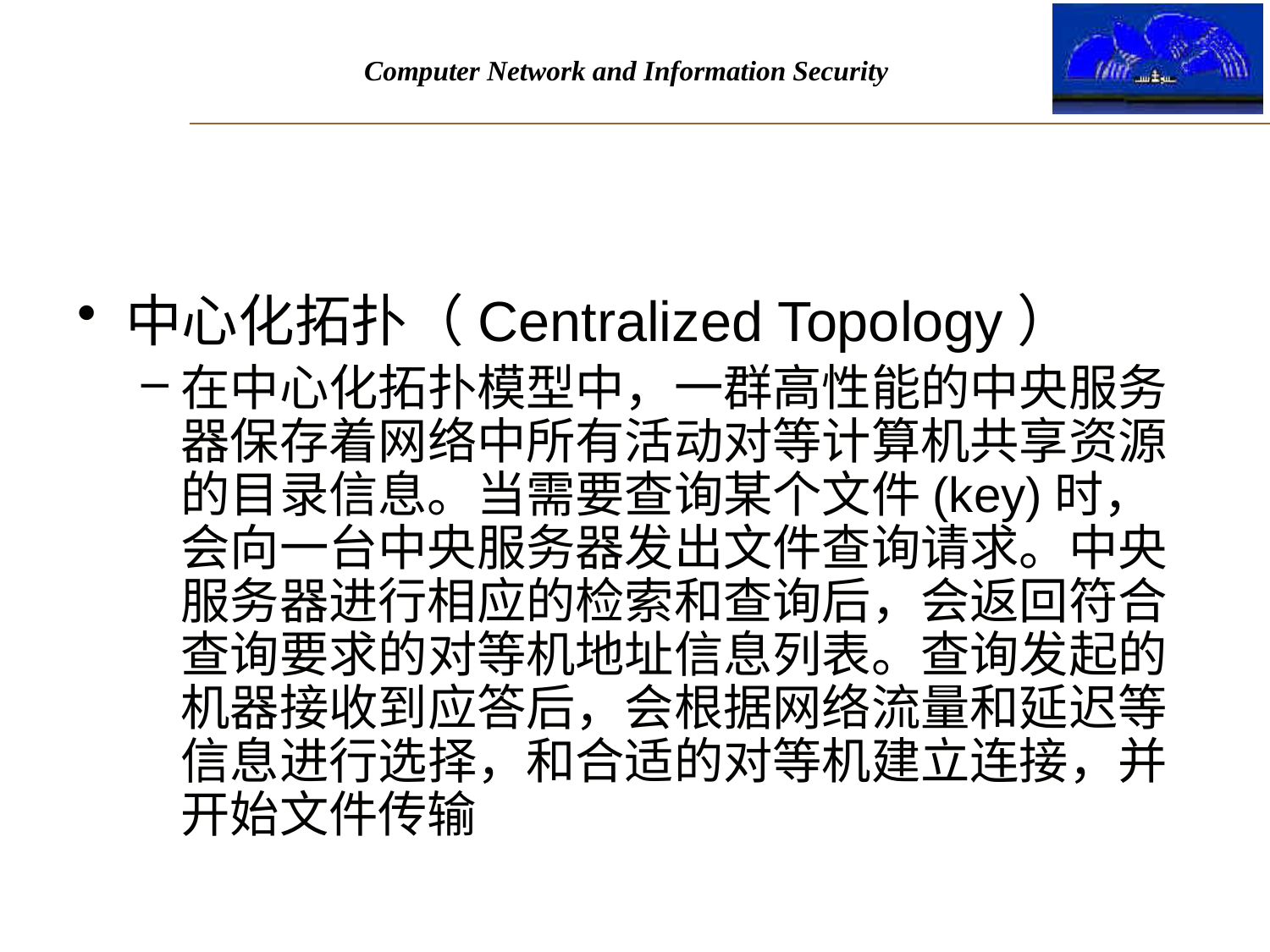

#
中心化拓扑（Centralized Topology）
在中心化拓扑模型中，一群高性能的中央服务器保存着网络中所有活动对等计算机共享资源的目录信息。当需要查询某个文件(key)时，会向一台中央服务器发出文件查询请求。中央服务器进行相应的检索和查询后，会返回符合查询要求的对等机地址信息列表。查询发起的机器接收到应答后，会根据网络流量和延迟等信息进行选择，和合适的对等机建立连接，并开始文件传输